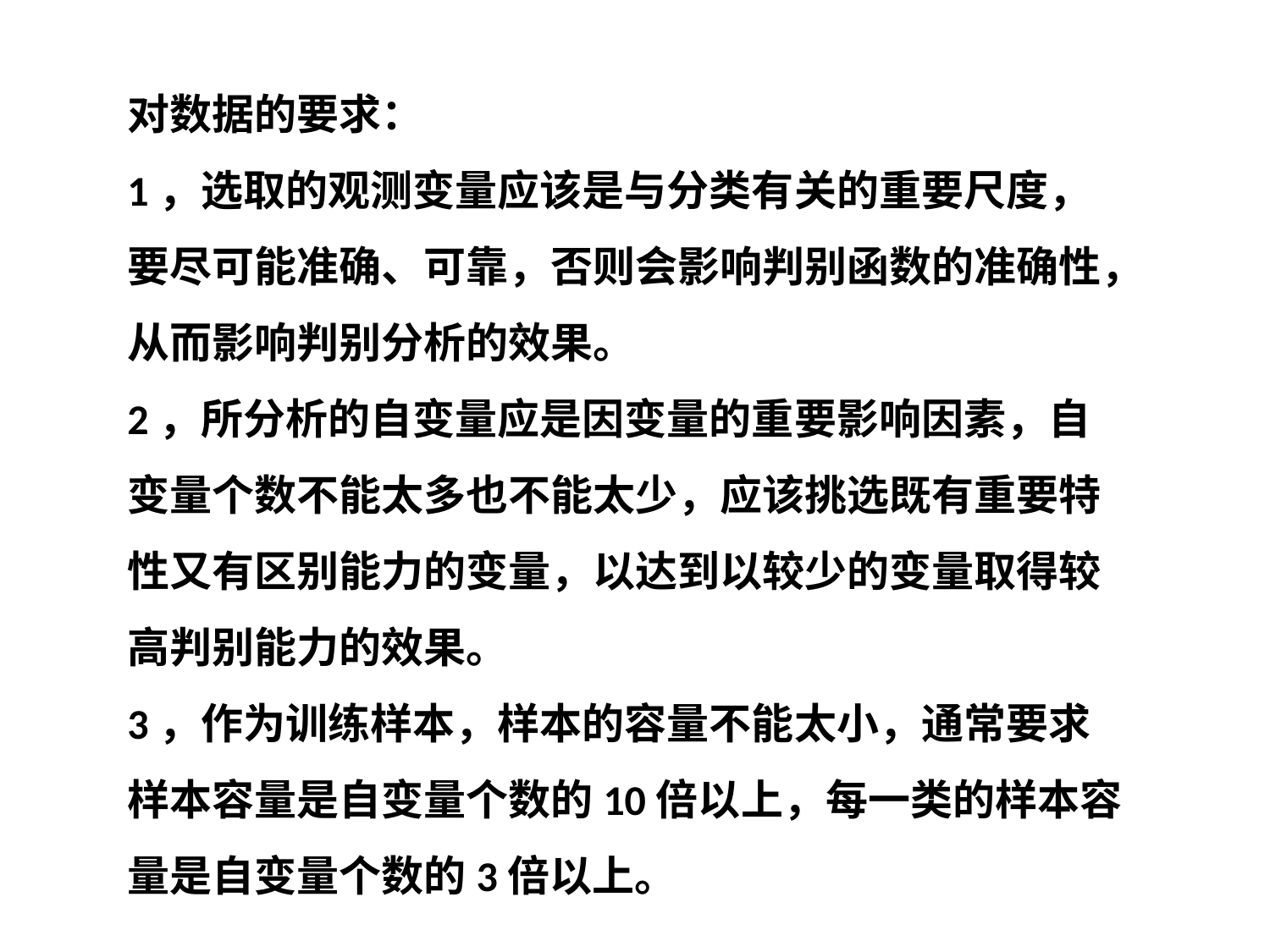

对数据的要求：
1，选取的观测变量应该是与分类有关的重要尺度，要尽可能准确、可靠，否则会影响判别函数的准确性，从而影响判别分析的效果。
2，所分析的自变量应是因变量的重要影响因素，自变量个数不能太多也不能太少，应该挑选既有重要特性又有区别能力的变量，以达到以较少的变量取得较高判别能力的效果。
3，作为训练样本，样本的容量不能太小，通常要求样本容量是自变量个数的10倍以上，每一类的样本容量是自变量个数的3倍以上。